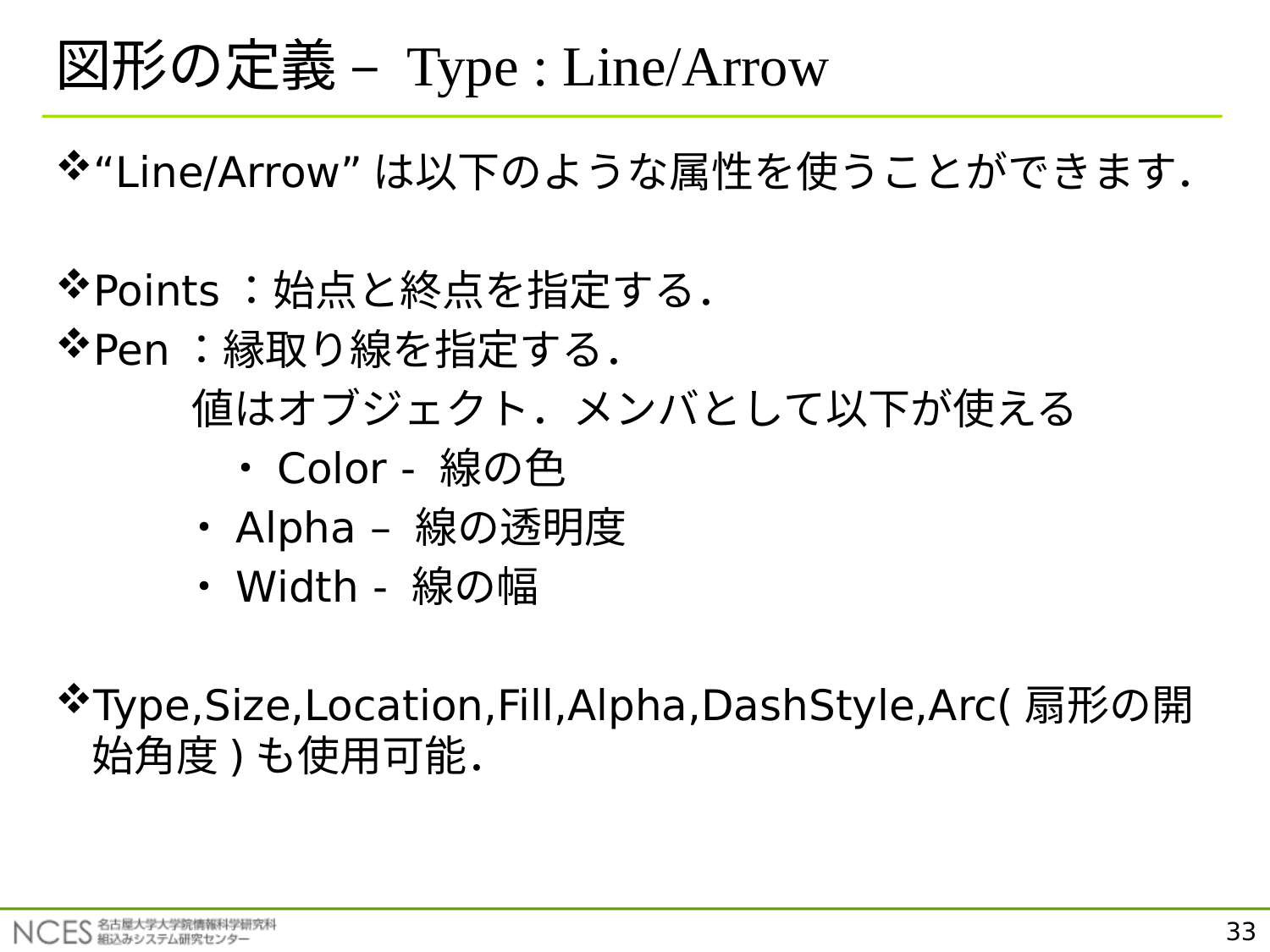

# 図形の定義 – Type : Line/Arrow
“Line/Arrow”は以下のような属性を使うことができます．

Points：始点と終点を指定する．
Pen：縁取り線を指定する．
　　　 値はオブジェクト．メンバとして以下が使える
　　　　・Color - 線の色
      　  ・Alpha – 線の透明度
      　  ・Width - 線の幅

Type,Size,Location,Fill,Alpha,DashStyle,Arc(扇形の開始角度)も使用可能．

33